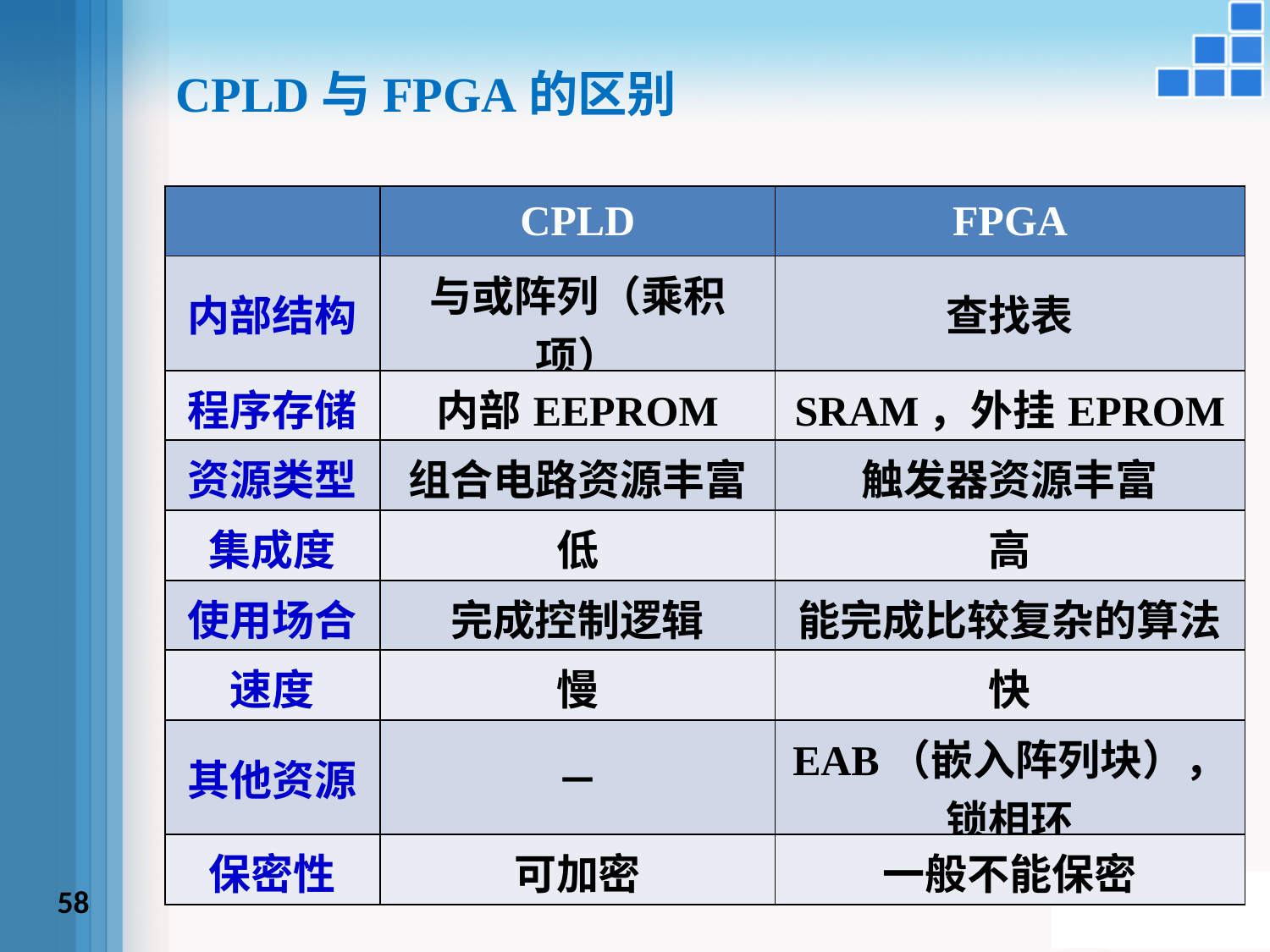

CPLD与FPGA的区别
|  | CPLD | FPGA |
| --- | --- | --- |
| 内部结构 | 与或阵列（乘积项） | 查找表 |
| 程序存储 | 内部EEPROM | SRAM，外挂EPROM |
| 资源类型 | 组合电路资源丰富 | 触发器资源丰富 |
| 集成度 | 低 | 高 |
| 使用场合 | 完成控制逻辑 | 能完成比较复杂的算法 |
| 速度 | 慢 | 快 |
| 其他资源 | － | EAB（嵌入阵列块），锁相环 |
| 保密性 | 可加密 | 一般不能保密 |

58